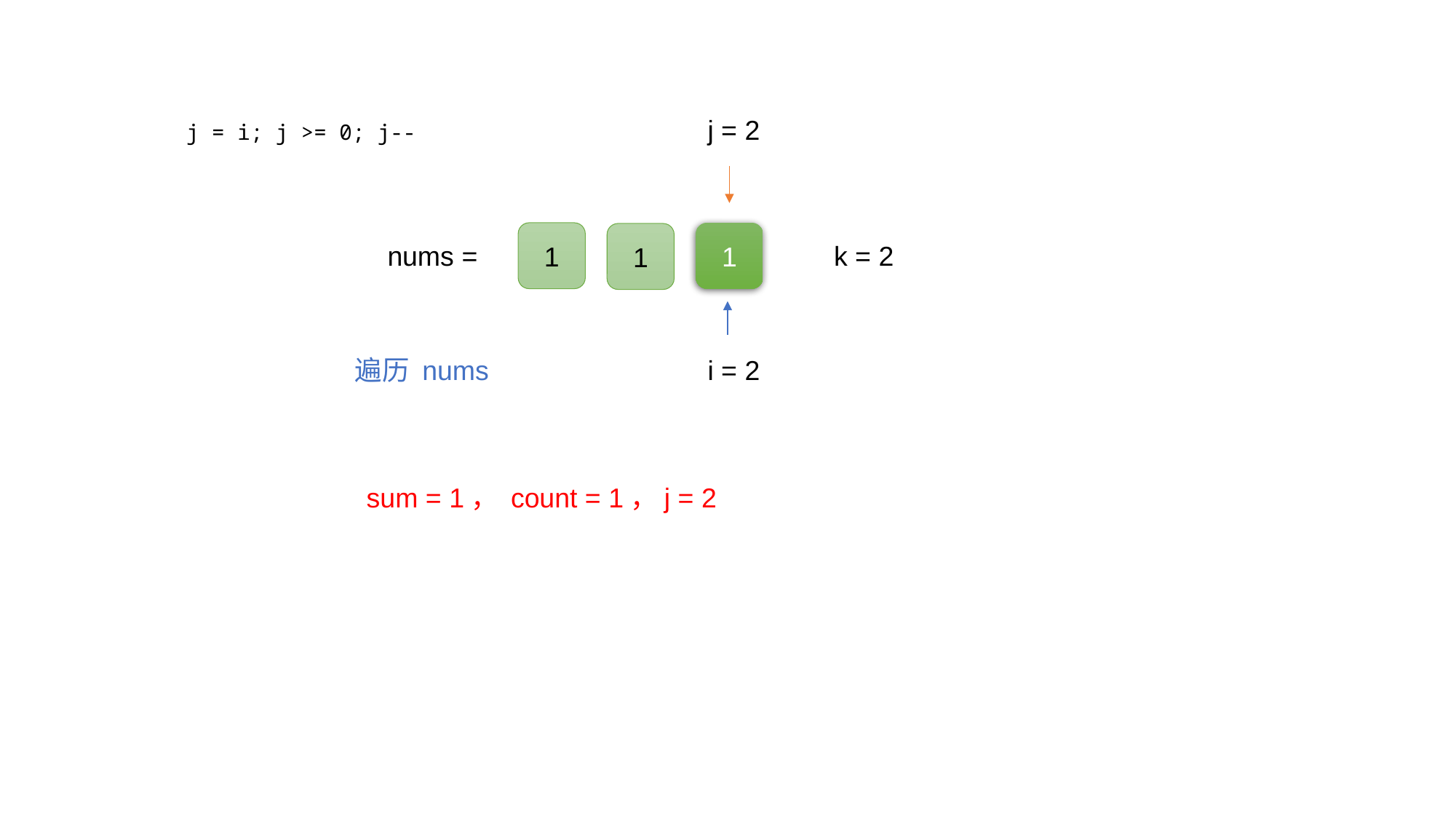

j = 2
j = i; j >= 0; j--
1
1
1
nums =
k = 2
遍历 nums
i = 2
sum = 1， count = 1，j = 2